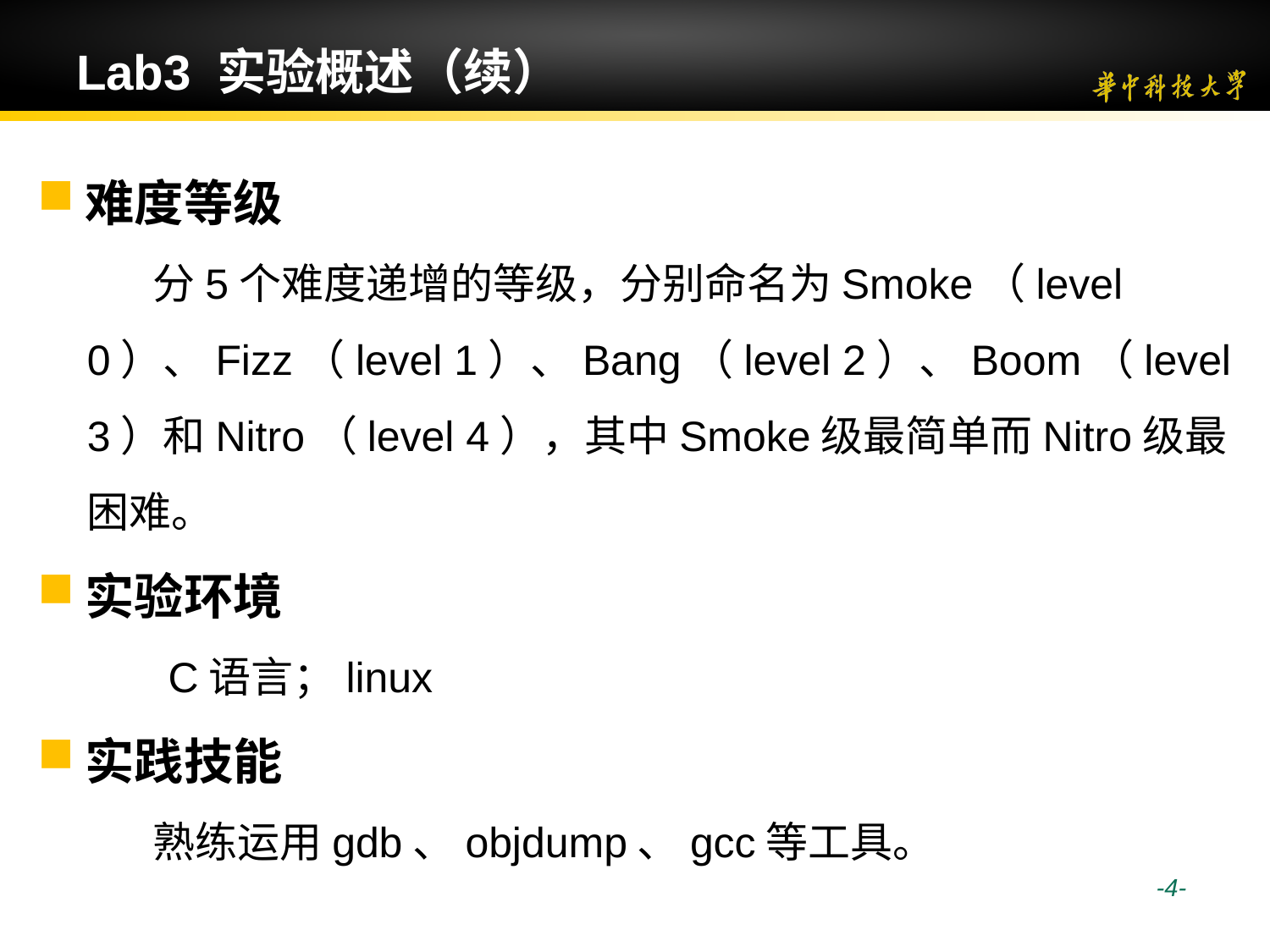

# Lab3 实验概述（续）
难度等级
           分5个难度递增的等级，分别命名为Smoke（level 0）、Fizz（level 1）、Bang（level 2）、Boom（level 3）和Nitro（level 4），其中Smoke级最简单而Nitro级最困难。
实验环境
           C语言；linux
实践技能
           熟练运用gdb、objdump、gcc等工具。

 -4-